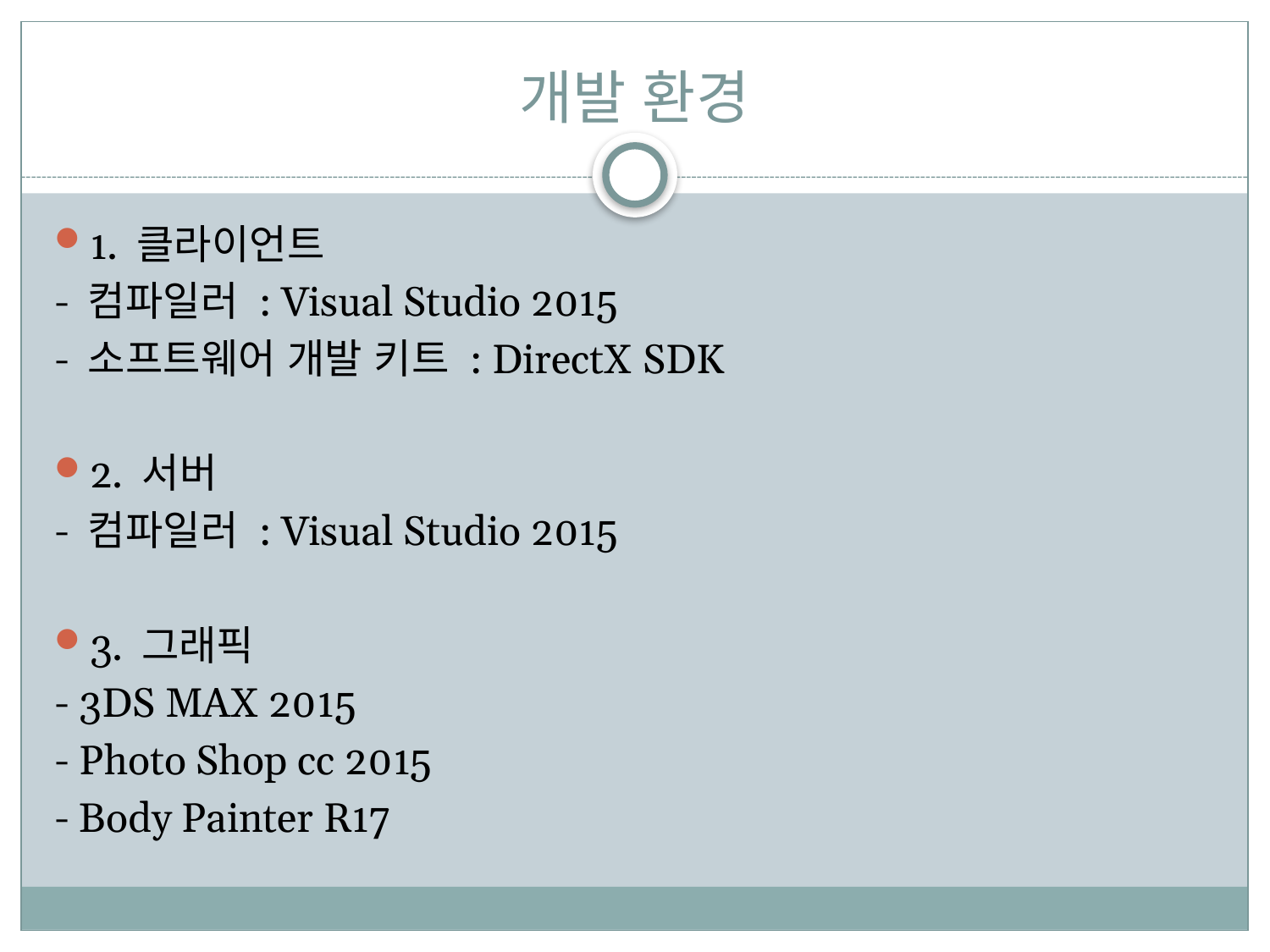

# 개발 환경
1. 클라이언트
- 컴파일러 : Visual Studio 2015
- 소프트웨어 개발 키트 : DirectX SDK

2. 서버
- 컴파일러 : Visual Studio 2015

3. 그래픽
- 3DS MAX 2015
- Photo Shop cc 2015
- Body Painter R17